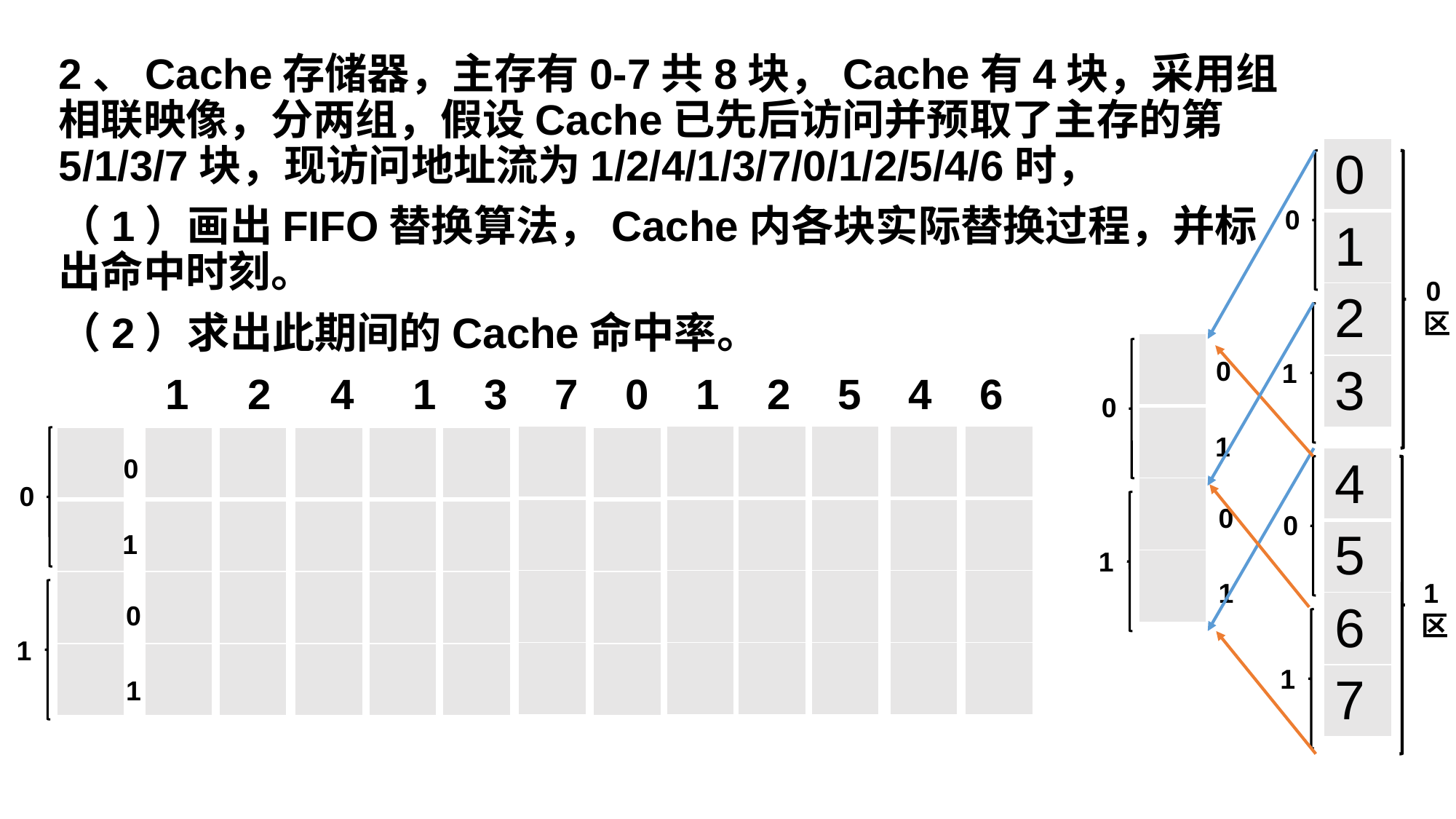

2、Cache存储器，主存有0-7共8块，Cache有4块，采用组相联映像，分两组，假设Cache已先后访问并预取了主存的第5/1/3/7块，现访问地址流为1/2/4/1/3/7/0/1/2/5/4/6时，
（1）画出FIFO替换算法，Cache内各块实际替换过程，并标出命中时刻。
（2）求出此期间的Cache命中率。
         1     2     4     1    3    7    0    1    2    5    4    6
| 0 |
| --- |
| 1 |
| 2 |
| 3 |

0
0
区

|  |
| --- |
|  |
|  |
|  |

0
1
0
1
|  |
| --- |
|  |
|  |
|  |
|  |
| --- |
|  |
|  |
|  |
|  |
| --- |
|  |
|  |
|  |
|  |
| --- |
|  |
|  |
|  |
|  |
| --- |
|  |
|  |
|  |
|  |
| --- |
|  |
|  |
|  |

|  |
| --- |
|  |
|  |
|  |
|  |
| --- |
|  |
|  |
|  |
|  |
| --- |
|  |
|  |
|  |
|  |
| --- |
|  |
|  |
|  |
|  |
| --- |
|  |
|  |
|  |
|  |
| --- |
|  |
|  |
|  |
|  |
| --- |
|  |
|  |
|  |
0
| 4 |
| --- |
| 5 |
| 6 |
| 7 |

0

0
0
1
1
1
区
1

0

1
1
1